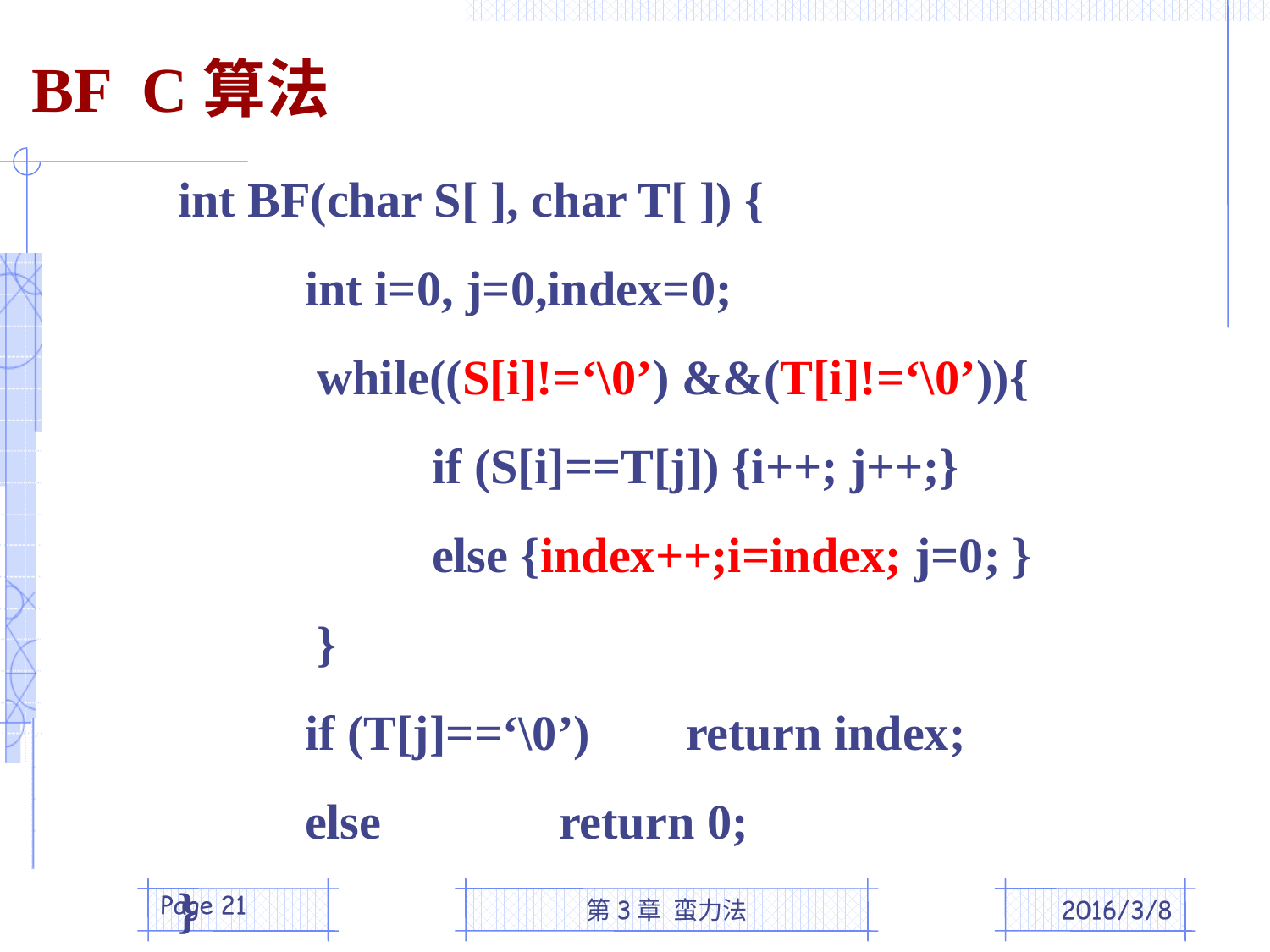

BF  C算法
int BF(char S[ ], char T[ ]) {
	int i=0, j=0,index=0;
   	 while((S[i]!=‘\0’) &&(T[i]!=‘\0’)){
		if (S[i]==T[j]) {i++; j++;}
          		else {index++;i=index; j=0; }
   	 }
    	if (T[j]==‘\0’) 	return index;
    	else 		return 0;
}
Page 21
第3章  蛮力法
2016/3/8